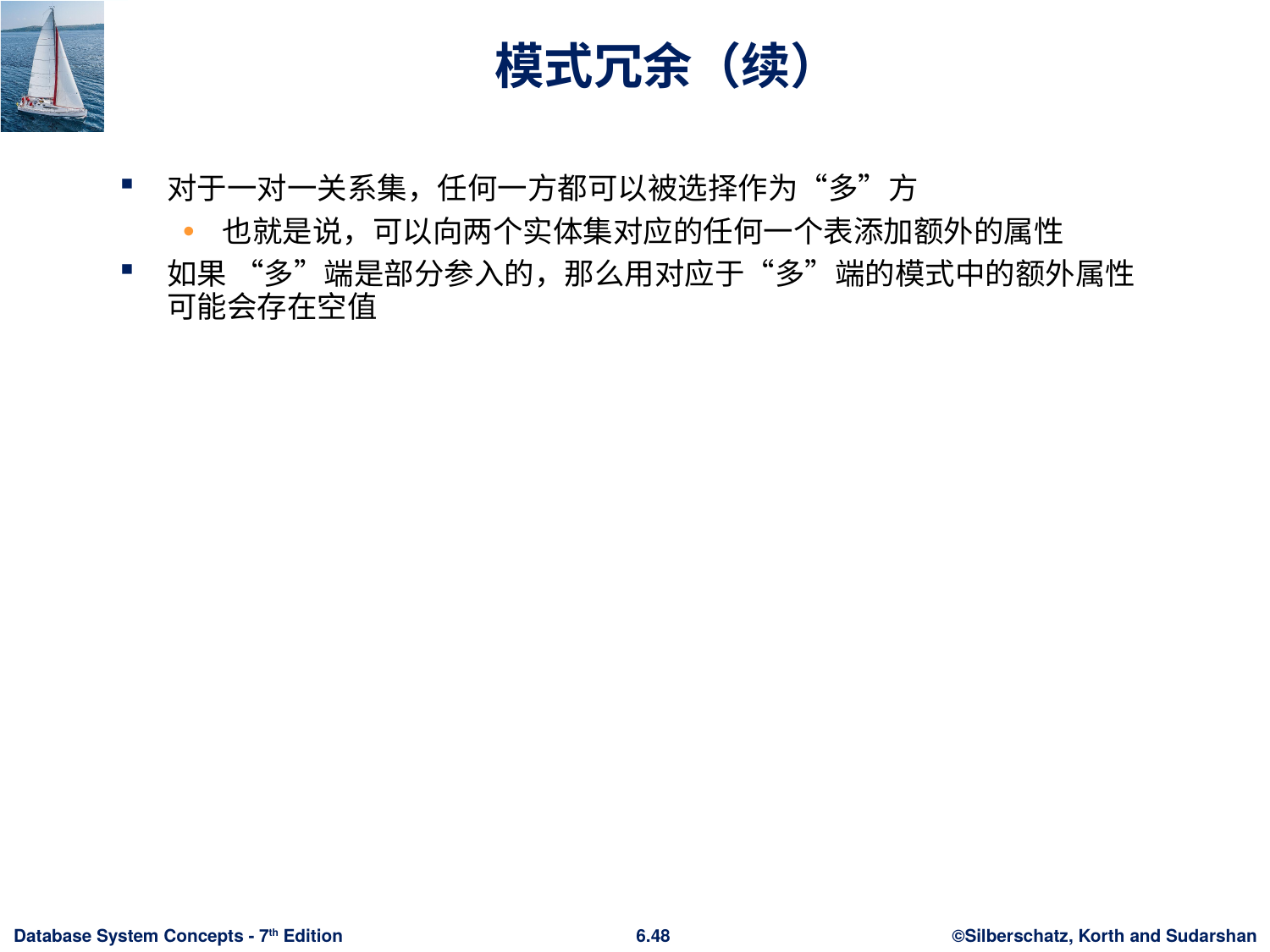

模式冗余（续）
对于一对一关系集，任何一方都可以被选择作为“多”方
也就是说，可以向两个实体集对应的任何一个表添加额外的属性
如果 “多”端是部分参入的，那么用对应于“多”端的模式中的额外属性可能会存在空值